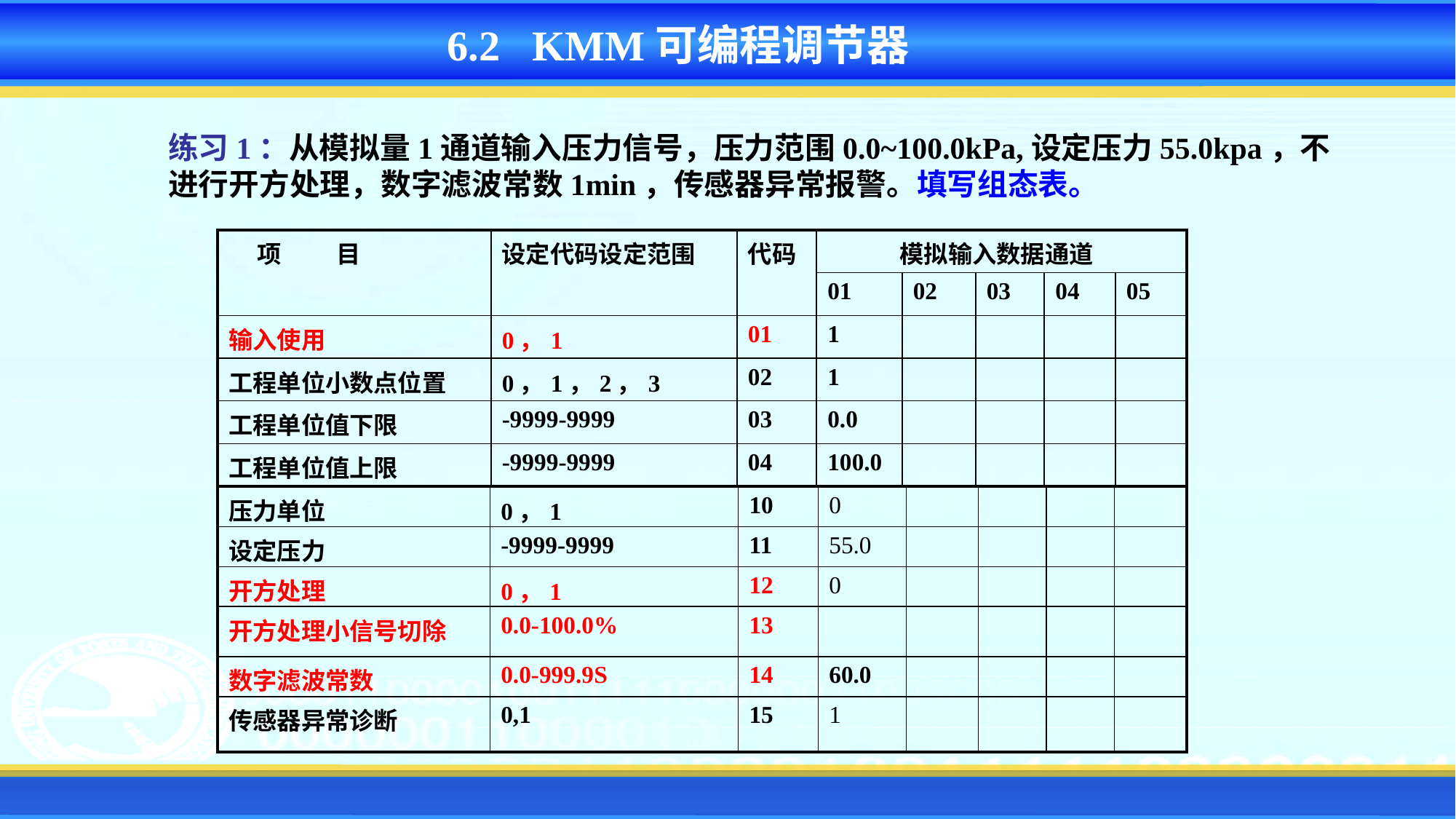

6.2   KMM可编程调节器
练习1：从模拟量1通道输入压力信号，压力范围0.0~100.0kPa,设定压力55.0kpa，不进行开方处理，数字滤波常数1min，传感器异常报警。填写组态表。
| 项 目 | 设定代码设定范围 | 代码 | 模拟输入数据通道 |  |  |  |  |
| --- | --- | --- | --- | --- | --- | --- | --- |
|  |  |  | 01 | 02 | 03 | 04 | 05 |
| 输入使用 | 0，1 | 01 | 1 |  |  |  |  |
| 工程单位小数点位置 | 0，1，2，3 | 02 | 1 |  |  |  |  |
| 工程单位值下限 | -9999-9999 | 03 | 0.0 |  |  |  |  |
| 工程单位值上限 | -9999-9999 | 04 | 100.0 |  |  |  |  |
| 压力单位 | 0，1 | 10 | 0 |  |  |  |  |
| --- | --- | --- | --- | --- | --- | --- | --- |
| 设定压力 | -9999-9999 | 11 | 55.0 |  |  |  |  |
| 开方处理 | 0，1 | 12 | 0 |  |  |  |  |
| 开方处理小信号切除 | 0.0-100.0% | 13 |  |  |  |  |  |
| 数字滤波常数 | 0.0-999.9S | 14 | 60.0 |  |  |  |  |
| 传感器异常诊断 | 0,1 | 15 | 1 |  |  |  |  |